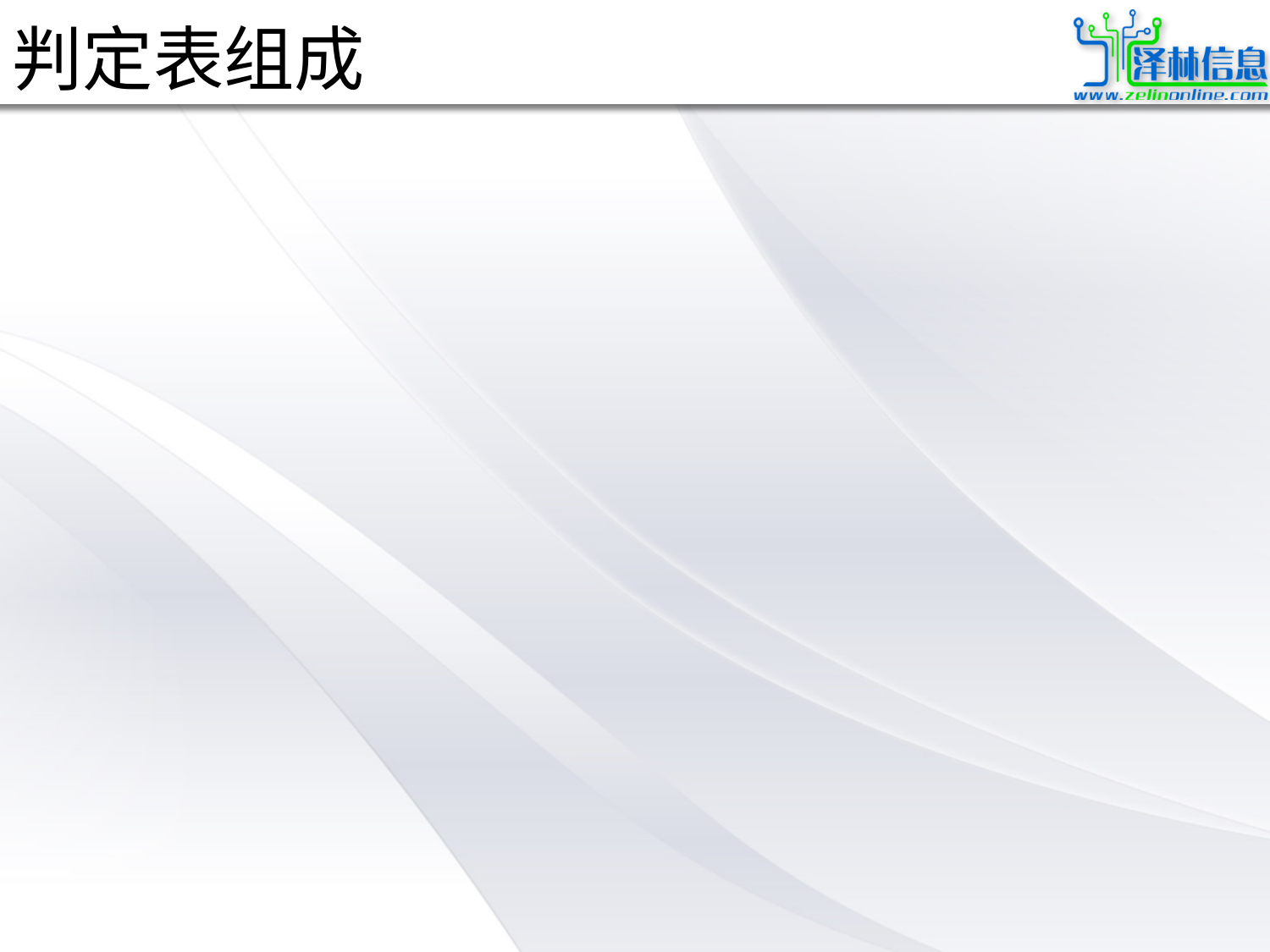

# 判定表组成
判定表通常由四个部分组成：

条件桩（Condition Stub）:列出了问题的所有条件，通常认为列出得条件的次序无关紧要。
动作桩（Action Stub）:列出了问题规定可能采取的操作，这些操作的排列顺序没有约束。
条件项（Condition Entry）:列出针对它左列条件的取值，在所有可能情况下的真假值。
动作项（Action Entry）:列出在条件项的各种取值情况下应该采取的动作。